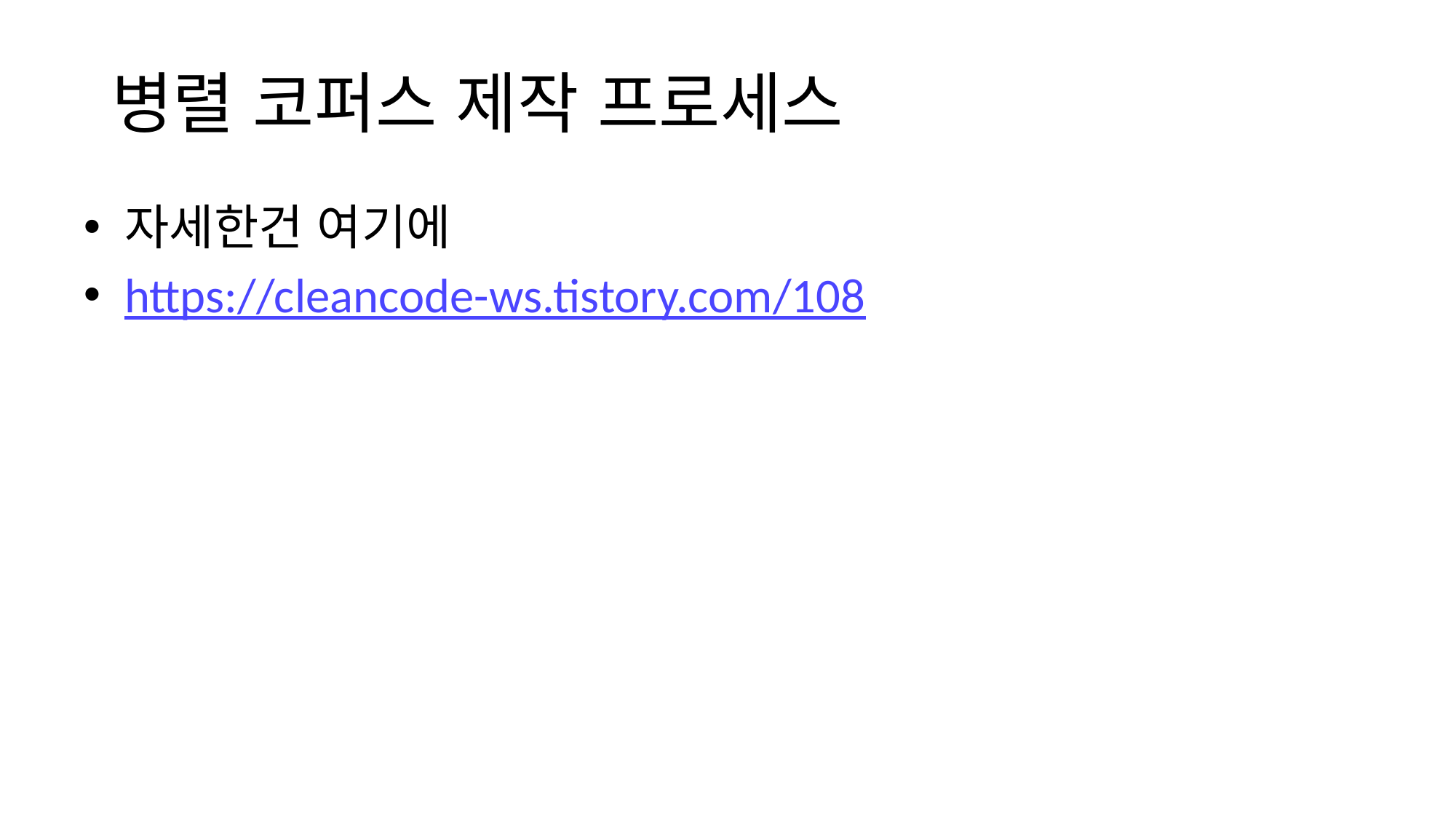

# 병렬 코퍼스 제작 프로세스
자세한건 여기에
https://cleancode-ws.tistory.com/108